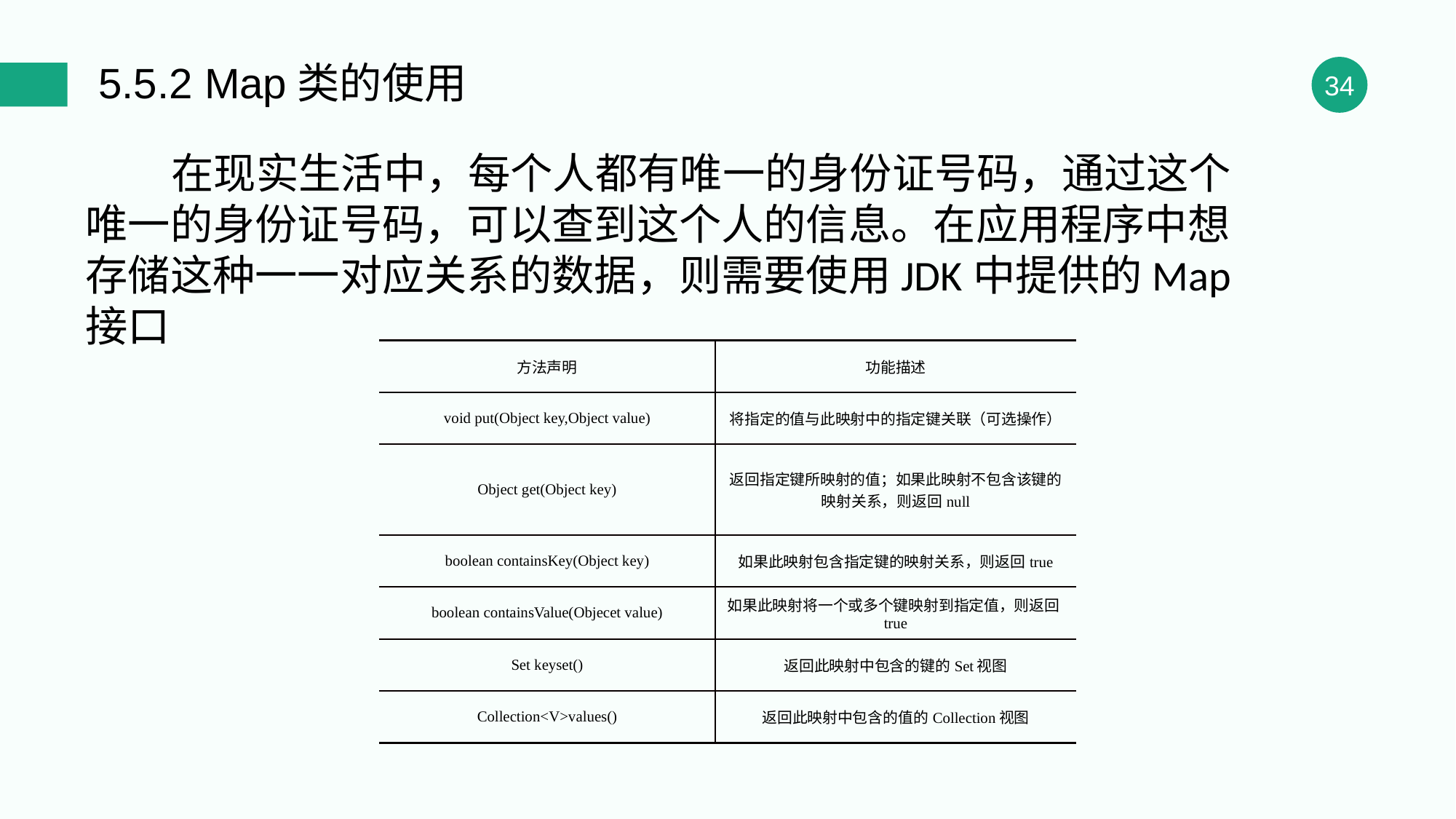

5.5.2 Map类的使用
        在现实生活中，每个人都有唯一的身份证号码，通过这个唯一的身份证号码，可以查到这个人的信息。在应用程序中想存储这种一一对应关系的数据，则需要使用JDK中提供的Map接口
| 方法声明 | 功能描述 |
| --- | --- |
| void put(Object key,Object value) | 将指定的值与此映射中的指定键关联（可选操作） |
| Object get(Object key) | 返回指定键所映射的值；如果此映射不包含该键的映射关系，则返回null |
| boolean containsKey(Object key) | 如果此映射包含指定键的映射关系，则返回true |
| boolean containsValue(Objecet value) | 如果此映射将一个或多个键映射到指定值，则返回true |
| Set keyset() | 返回此映射中包含的键的Set视图 |
| Collection<V>values() | 返回此映射中包含的值的Collection视图 |